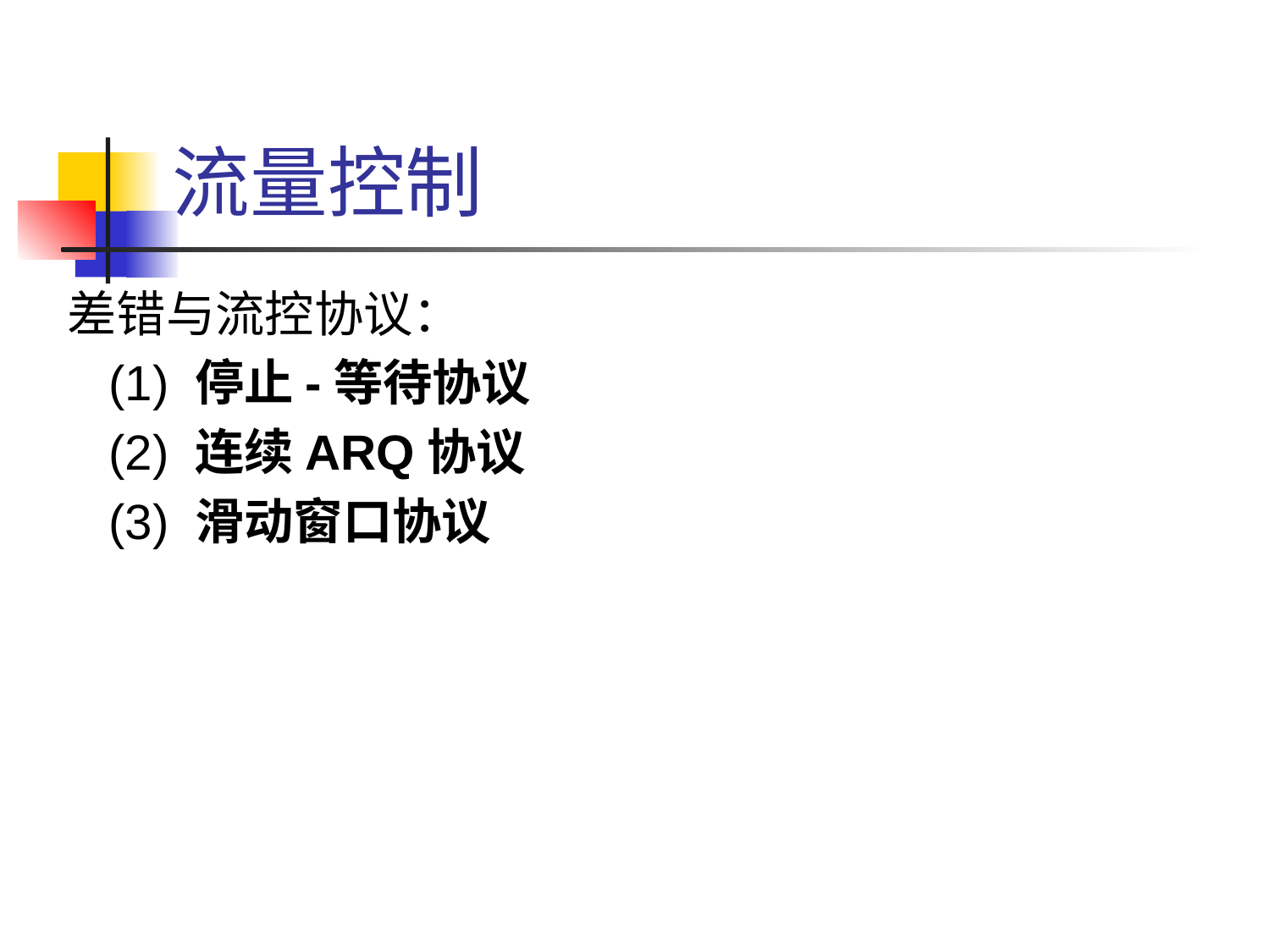

# 流量控制
差错与流控协议：
   (1) 停止-等待协议
   (2) 连续ARQ协议
   (3) 滑动窗口协议